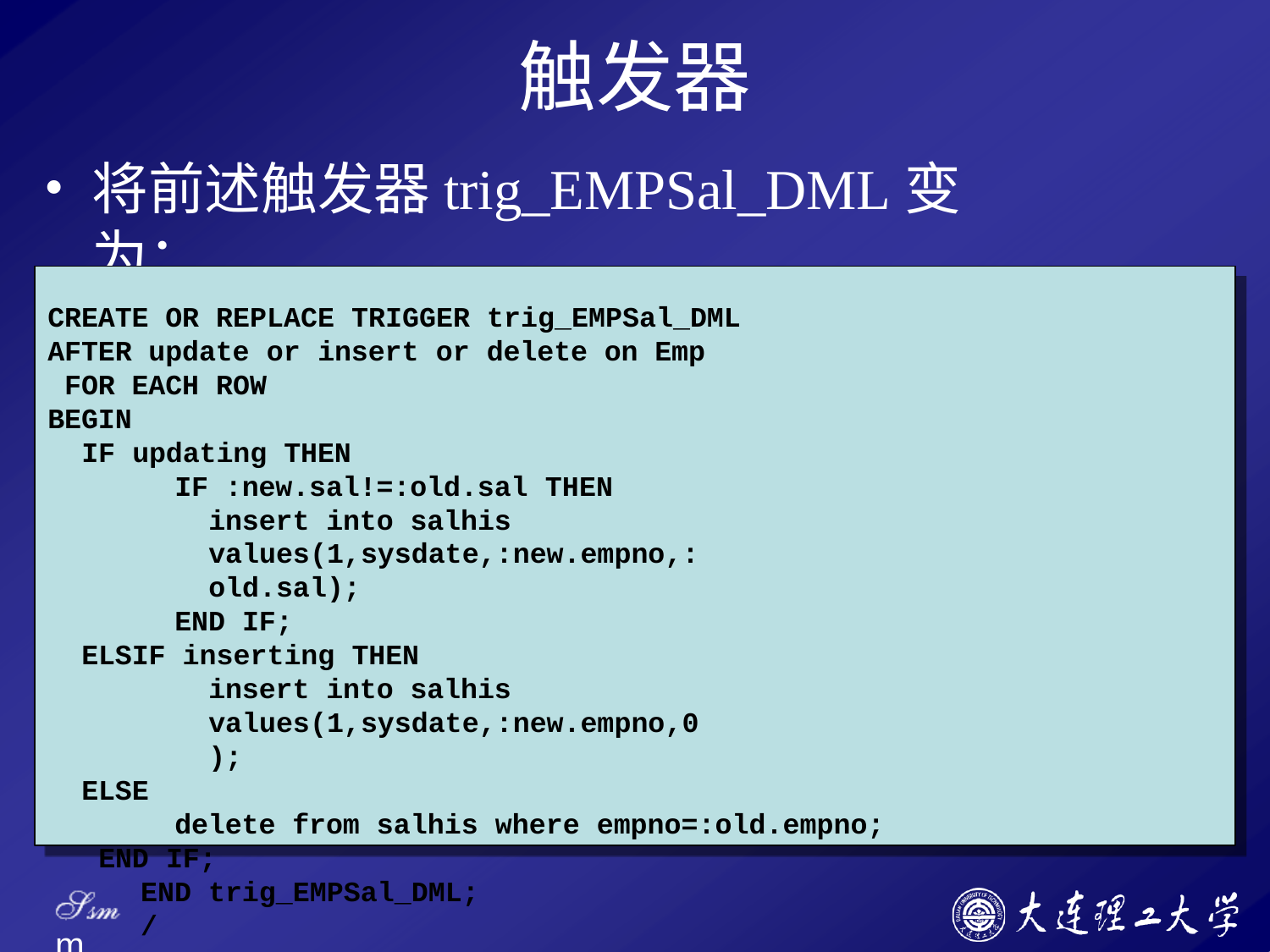

# 触发器
将前述触发器trig_EMPSal_DML变为：

CREATE OR REPLACE TRIGGER trig_EMPSal_DML
AFTER update or insert or delete on Emp  FOR EACH ROW
BEGIN
IF updating THEN
IF :new.sal!=:old.sal THEN
insert into salhis values(1,sysdate,:new.empno,:old.sal);
END IF;
ELSIF inserting THEN
insert into salhis values(1,sysdate,:new.empno,0);
ELSE
delete from salhis where empno=:old.empno;  END IF;
END trig_EMPSal_DML;
/

Ssm